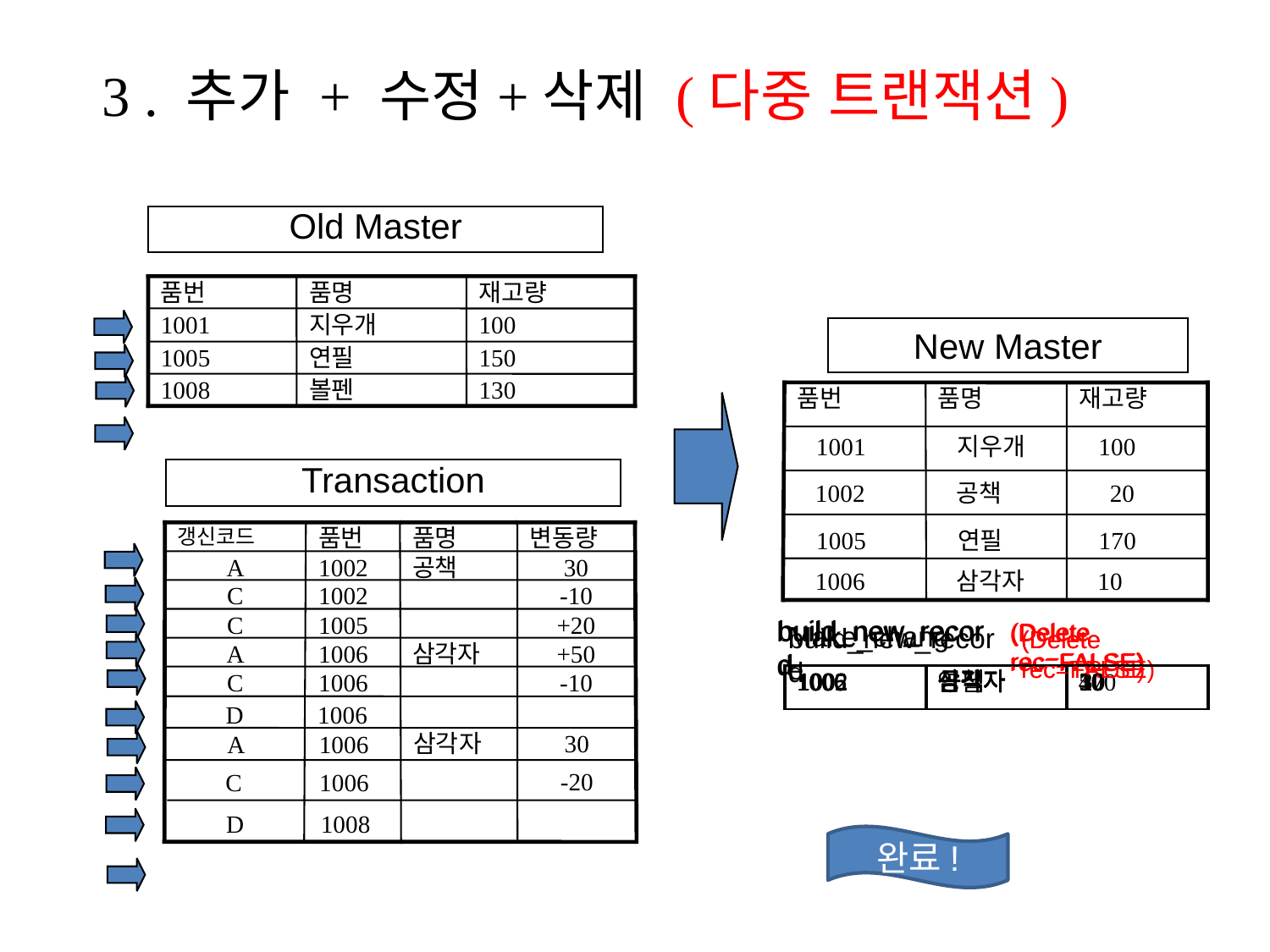

3 . 추가 + 수정+삭제 (다중 트랜잭션)
Old Master
품번

품명

재고량

1001

지우개
100
1005

연필
150
1008

볼펜
130

New Master
품번

품명
재고량

1001
지우개
100
Transaction
1002
공책
  20

갱신코드

품번
품명

변동량

A

1002
공책
30
C

1002

-10
C

1005

+20
A

1006
삼각자
+50
C

1006

-10

1005
연필
170

1006
삼각자
10

build_new_record

build_new_record
(Delete rec=FALSE)
(Delete rec=FALSE)
Make_change
build_new_record
(Delete rec=TRUE)
(Delete rec=FALSE)

1006
삼각자
50
1002
공책
30
1006
삼각자
10
1006
삼각자
40
1002
공책
20
1005
연필
170
1006
삼각자
30

D
1006

삼각자
30

A
1006

-20
C
1006

D
1008
완료!